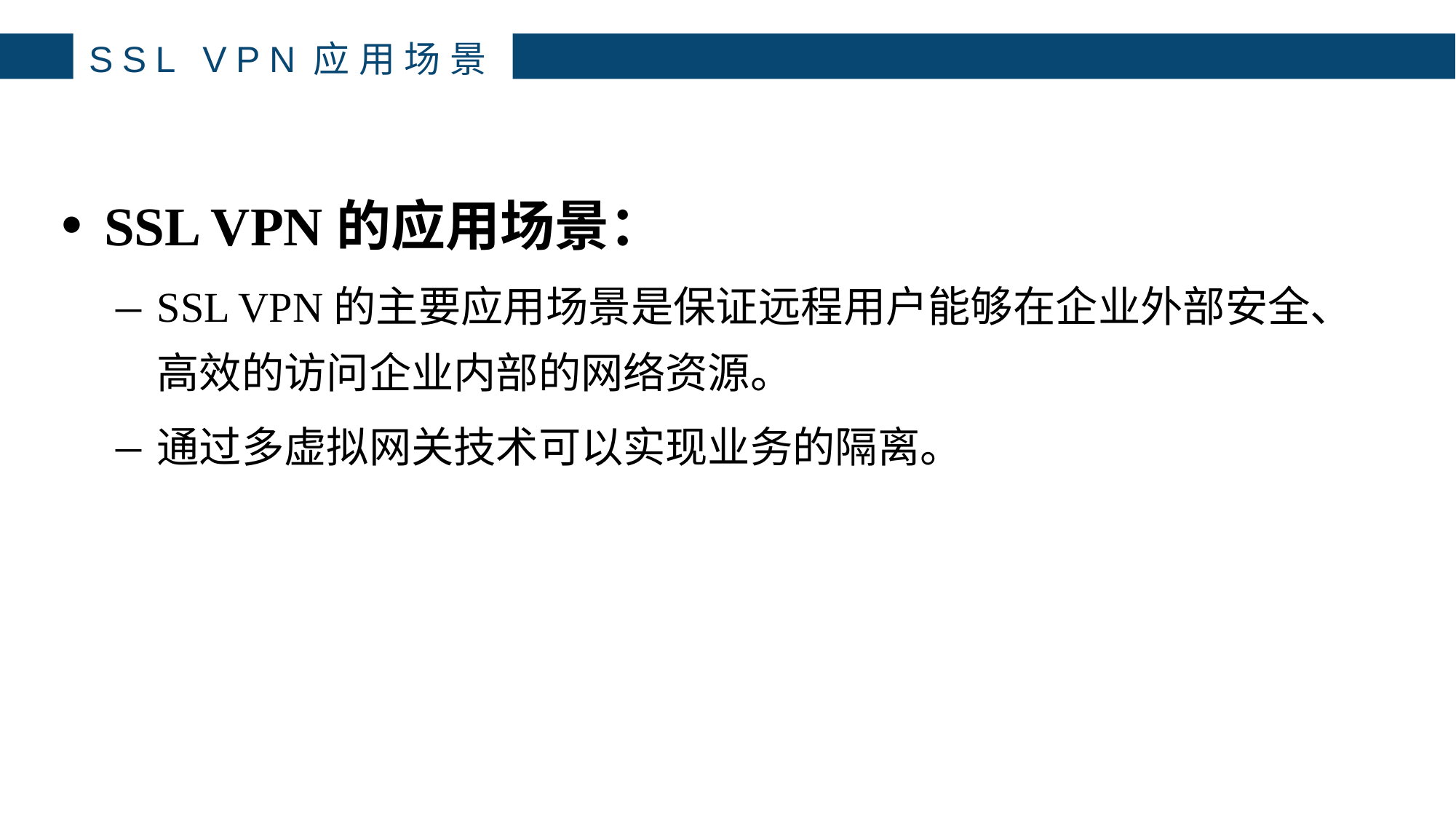

# SSL VPN应用场景
SSL VPN的应用场景：
SSL VPN的主要应用场景是保证远程用户能够在企业外部安全、高效的访问企业内部的网络资源。
通过多虚拟网关技术可以实现业务的隔离。